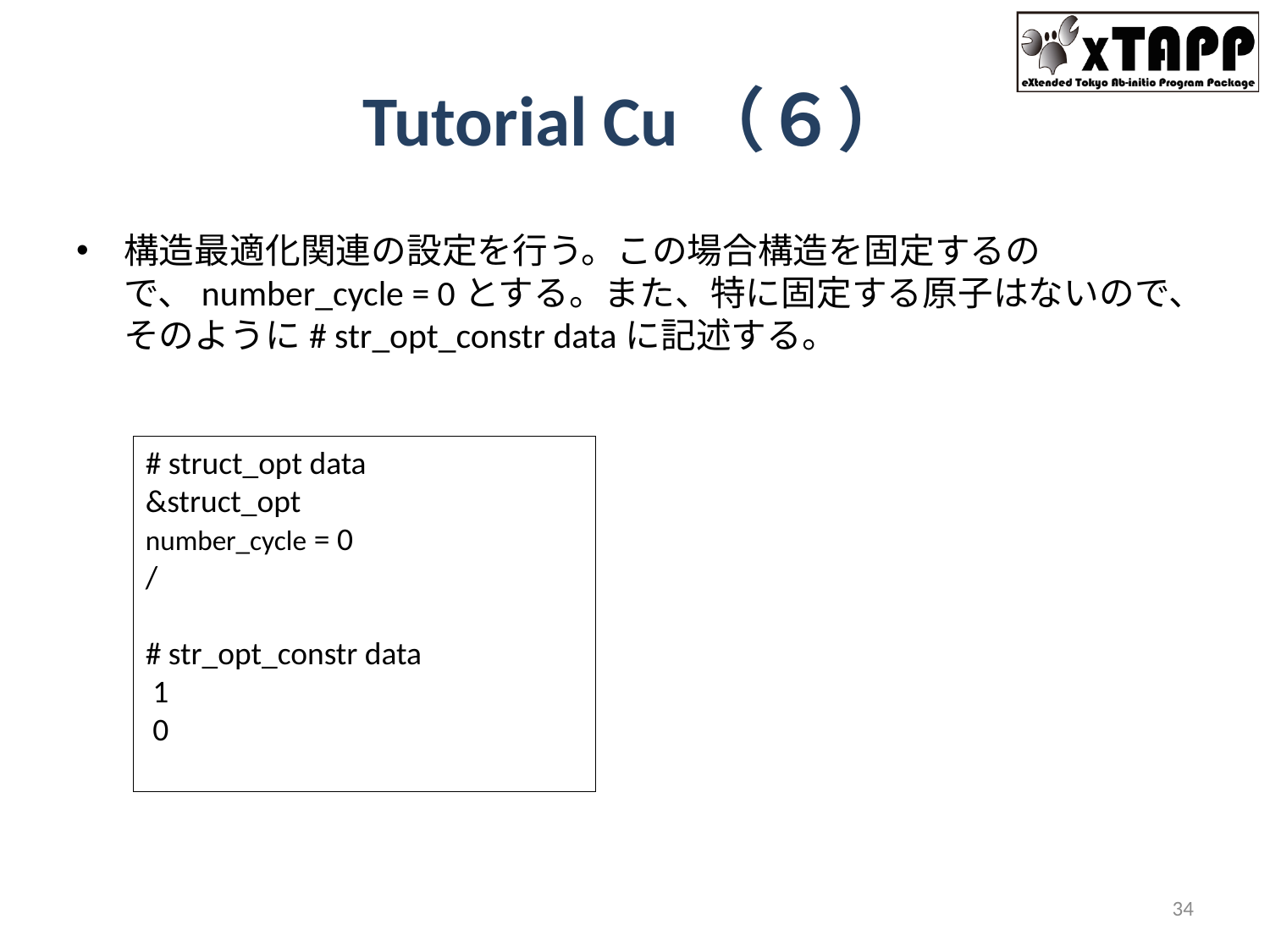

# Tutorial Cu（６）
構造最適化関連の設定を行う。この場合構造を固定するので、number_cycle = 0とする。また、特に固定する原子はないので、そのように# str_opt_constr dataに記述する。
# struct_opt data
&struct_opt
number_cycle = 0
/

# str_opt_constr data
 1
 0

34